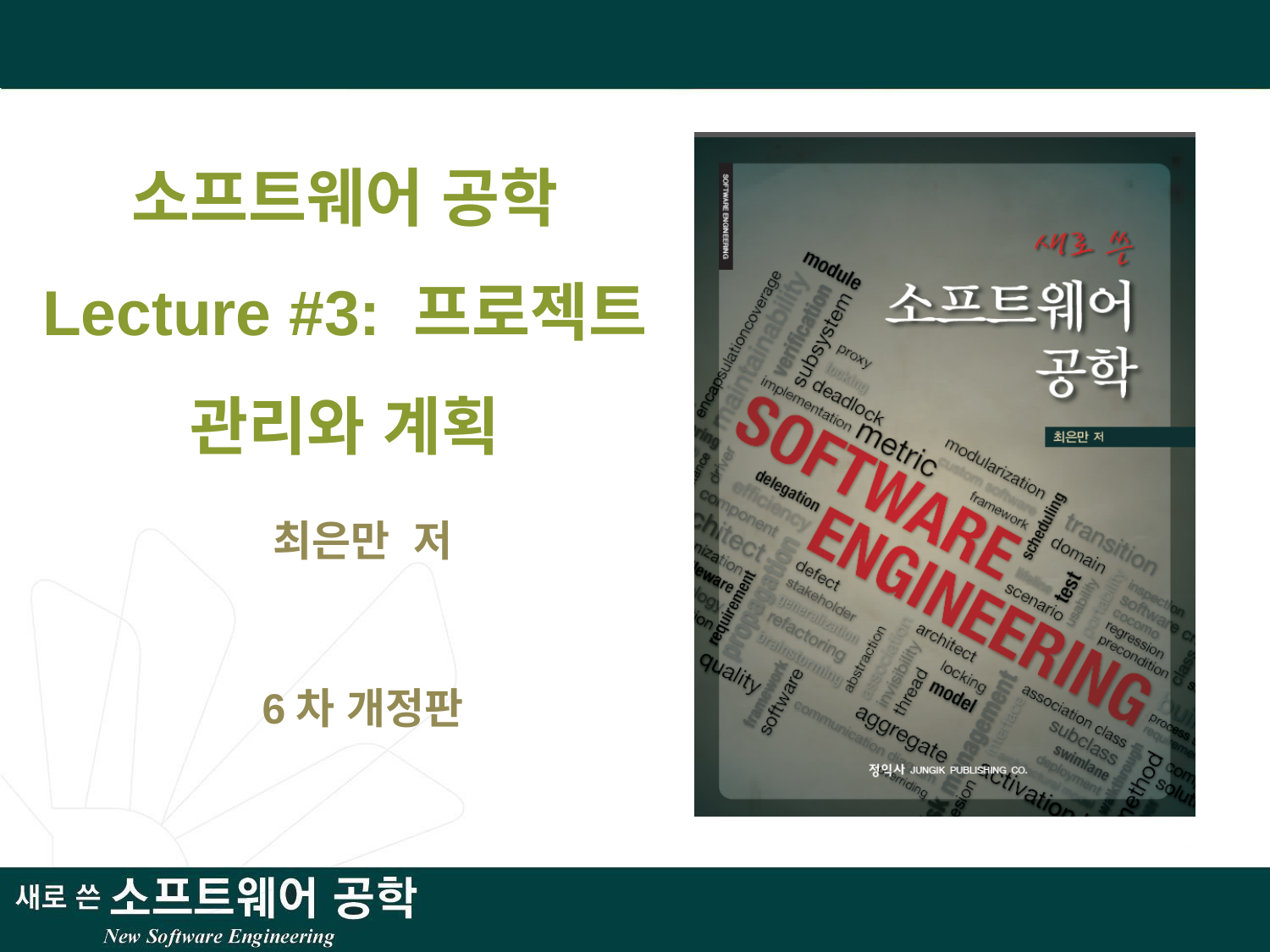

소프트웨어 공학
Lecture #3: 프로젝트 관리와 계획
최은만  저

6차 개정판